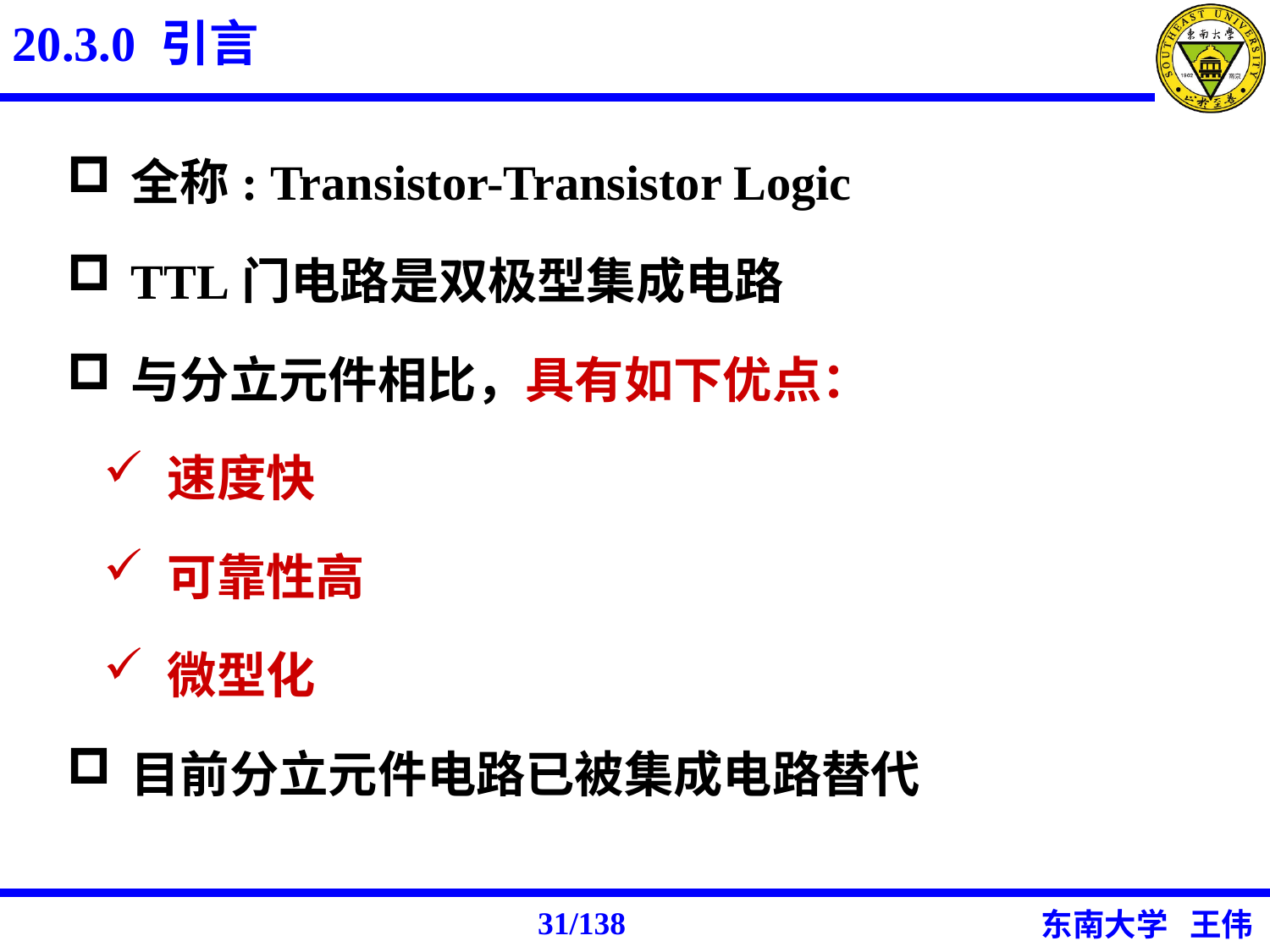

20.3.0 引言
全称: Transistor-Transistor Logic
TTL门电路是双极型集成电路
与分立元件相比，具有如下优点：
速度快
可靠性高
微型化
目前分立元件电路已被集成电路替代